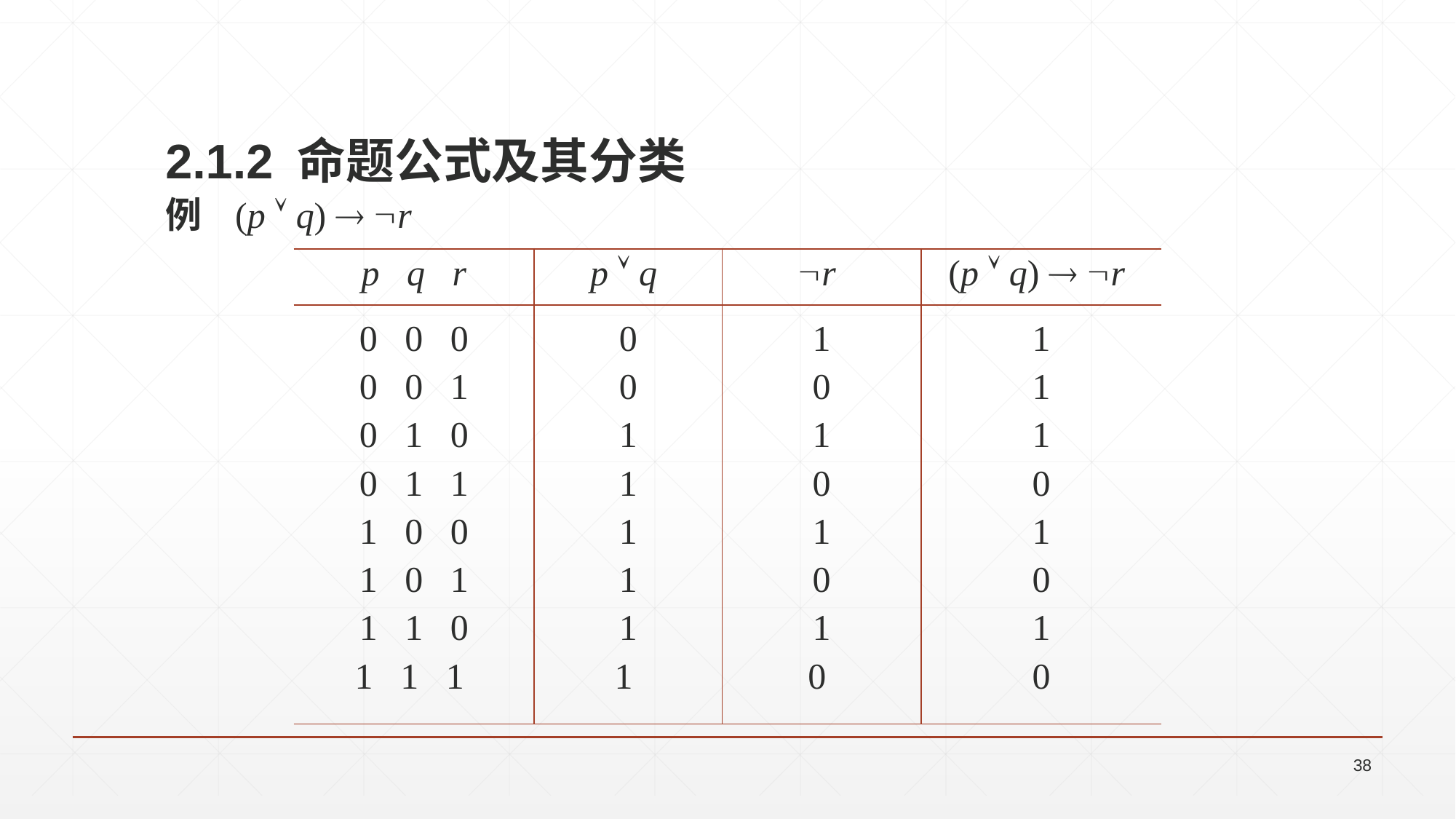

2.1.2 命题公式及其分类
例   (p ∨ q) → ¬r
| p q r | p ∨ q | ¬r | (p ∨ q) → ¬r |
| --- | --- | --- | --- |
| 0 0 0 0 0 1 0 1 0 0 1 1 1 0 0 1 0 1 1 1 0 1 1 1 | 0 0 1 1 1 1 1 1 | 1 0 1 0 1 0 1 0 | 1 1 1 0 1 0 1 0 |
38